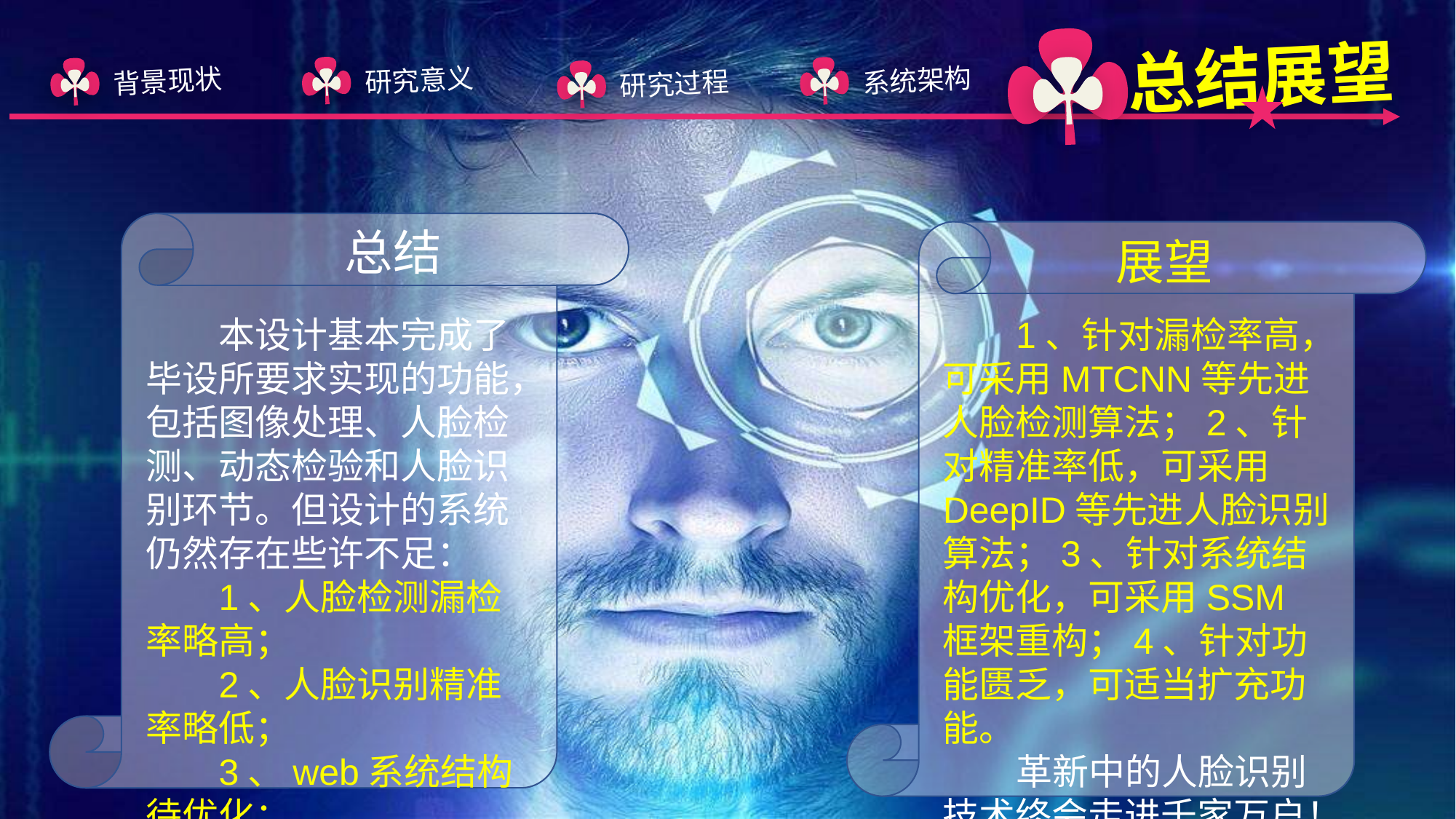

总结展望

研究意义

系统架构

背景现状

研究过程

总结
本设计基本完成了毕设所要求实现的功能，包括图像处理、人脸检测、动态检验和人脸识别环节。但设计的系统仍然存在些许不足：
1、人脸检测漏检率略高；
2、人脸识别精准率略低；
3、web系统结构待优化；
4、web系统功能待丰富。

展望
1、针对漏检率高，可采用MTCNN等先进人脸检测算法；2、针对精准率低，可采用DeepID等先进人脸识别算法；3、针对系统结构优化，可采用SSM框架重构；4、针对功能匮乏，可适当扩充功能。
革新中的人脸识别技术终会走进千家万户！